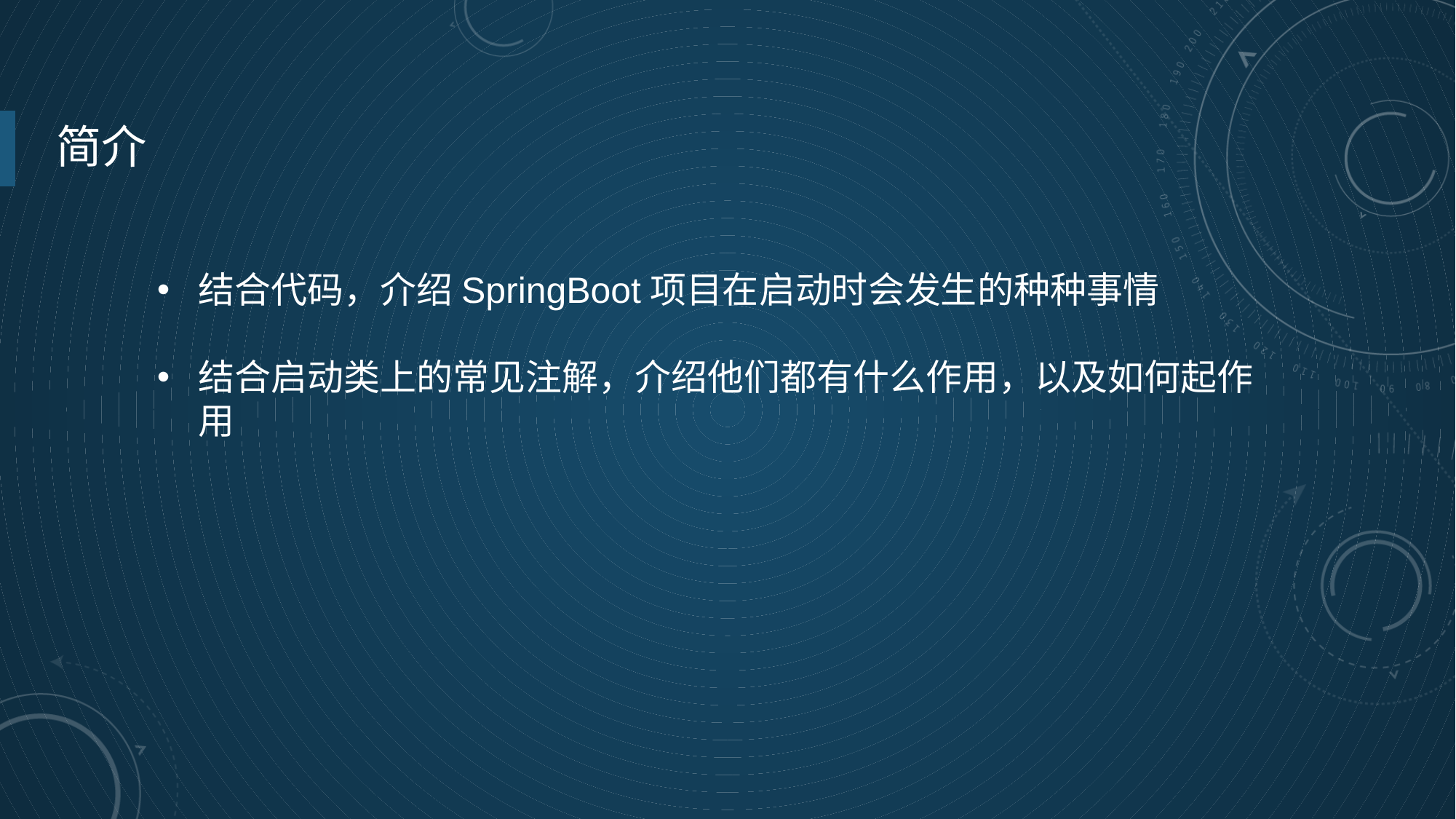

# 简介
结合代码，介绍SpringBoot项目在启动时会发生的种种事情

结合启动类上的常见注解，介绍他们都有什么作用，以及如何起作用